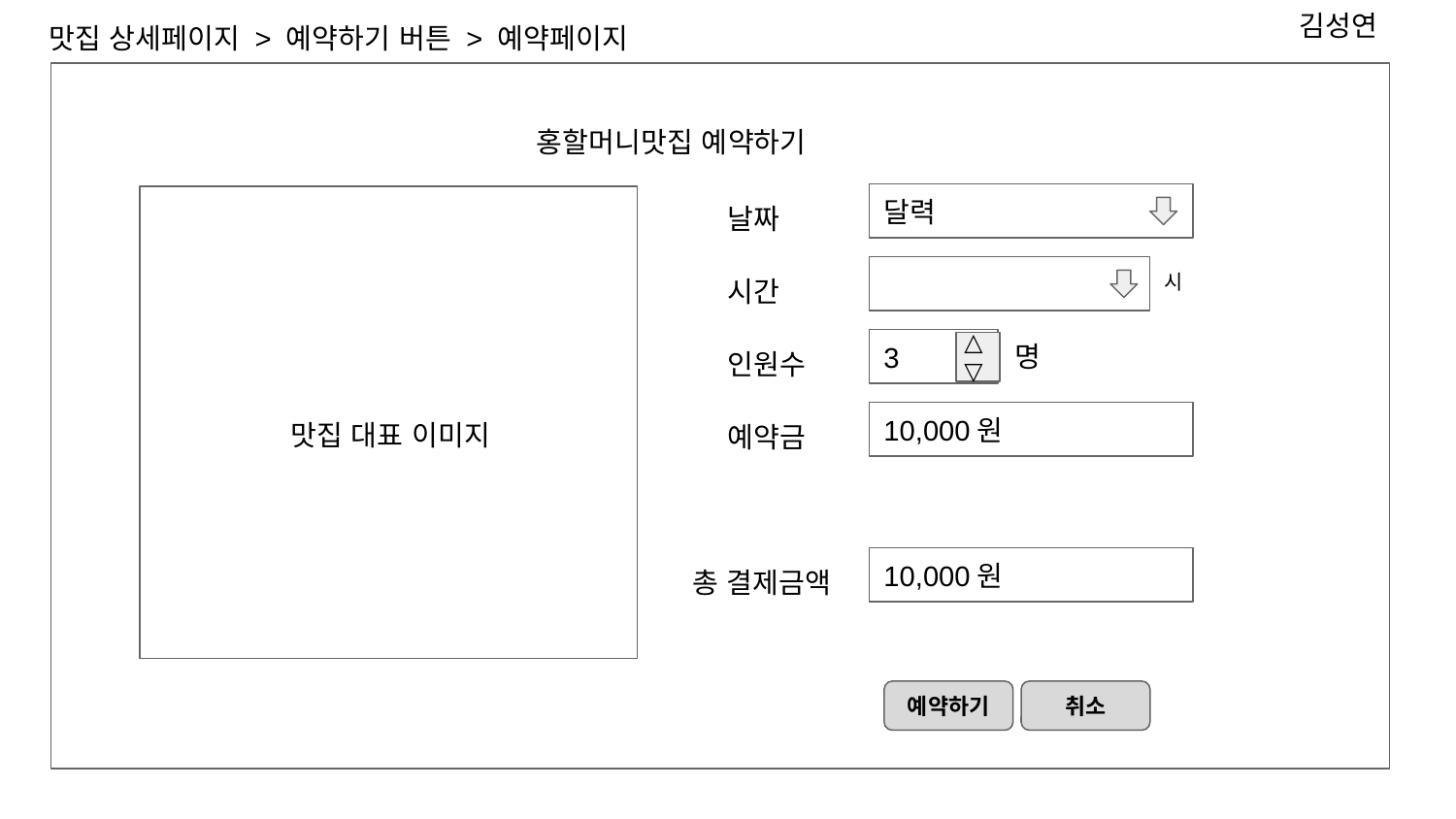

김성연
맛집 상세페이지 > 예약하기 버튼 > 예약페이지

홍할머니맛집 예약하기
달력

날짜

맛집 대표 이미지

시
시간

△▽
명
3
인원수

10,000원
예약금
10,000원
총 결제금액
예약하기
취소